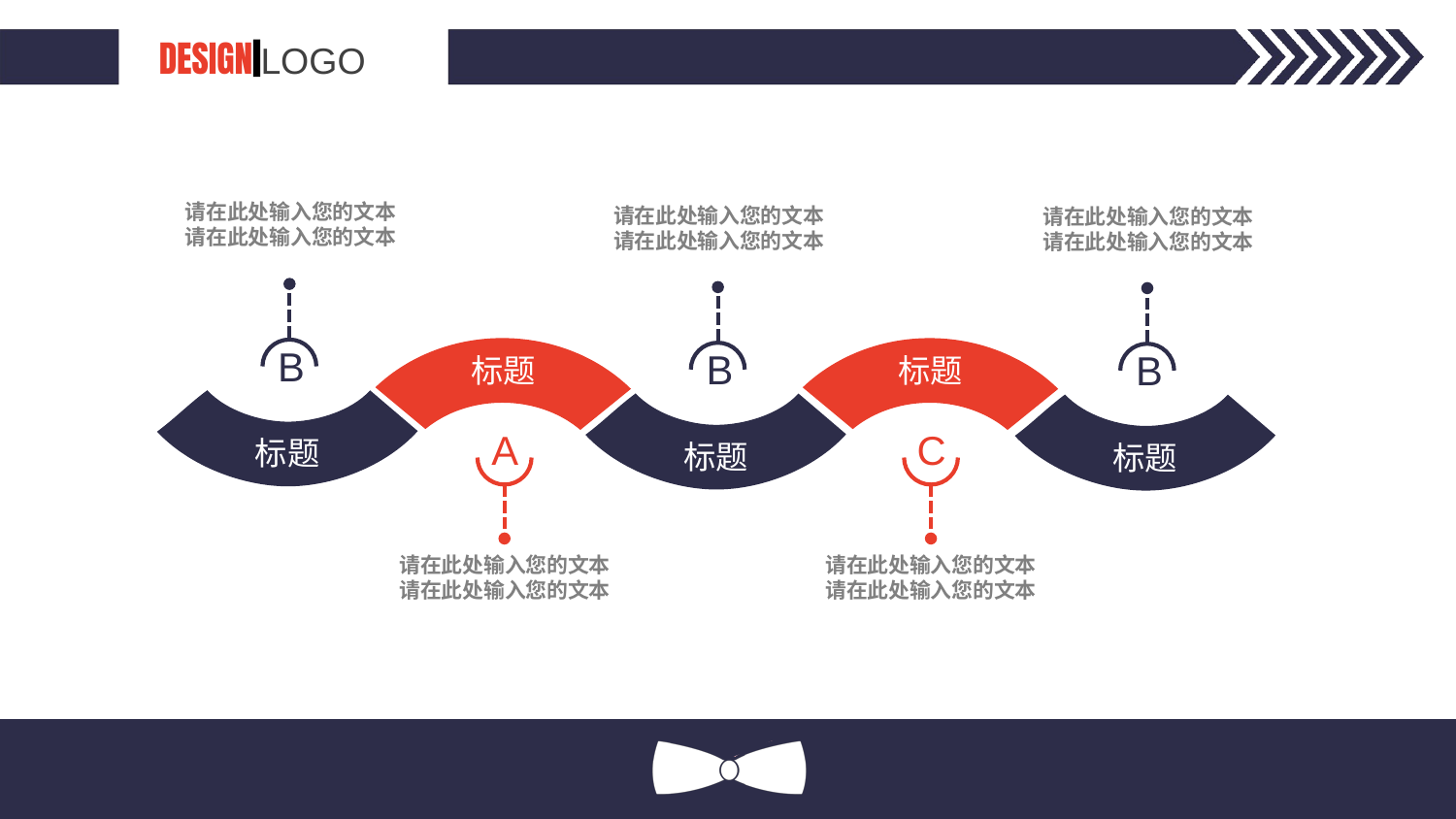

DESIGN|LOGO
请在此处输入您的文本
请在此处输入您的文本

B
标题
请在此处输入您的文本
请在此处输入您的文本

B
标题
请在此处输入您的文本
请在此处输入您的文本

B
标题
标题
A

请在此处输入您的文本
请在此处输入您的文本
标题
C

请在此处输入您的文本
请在此处输入您的文本